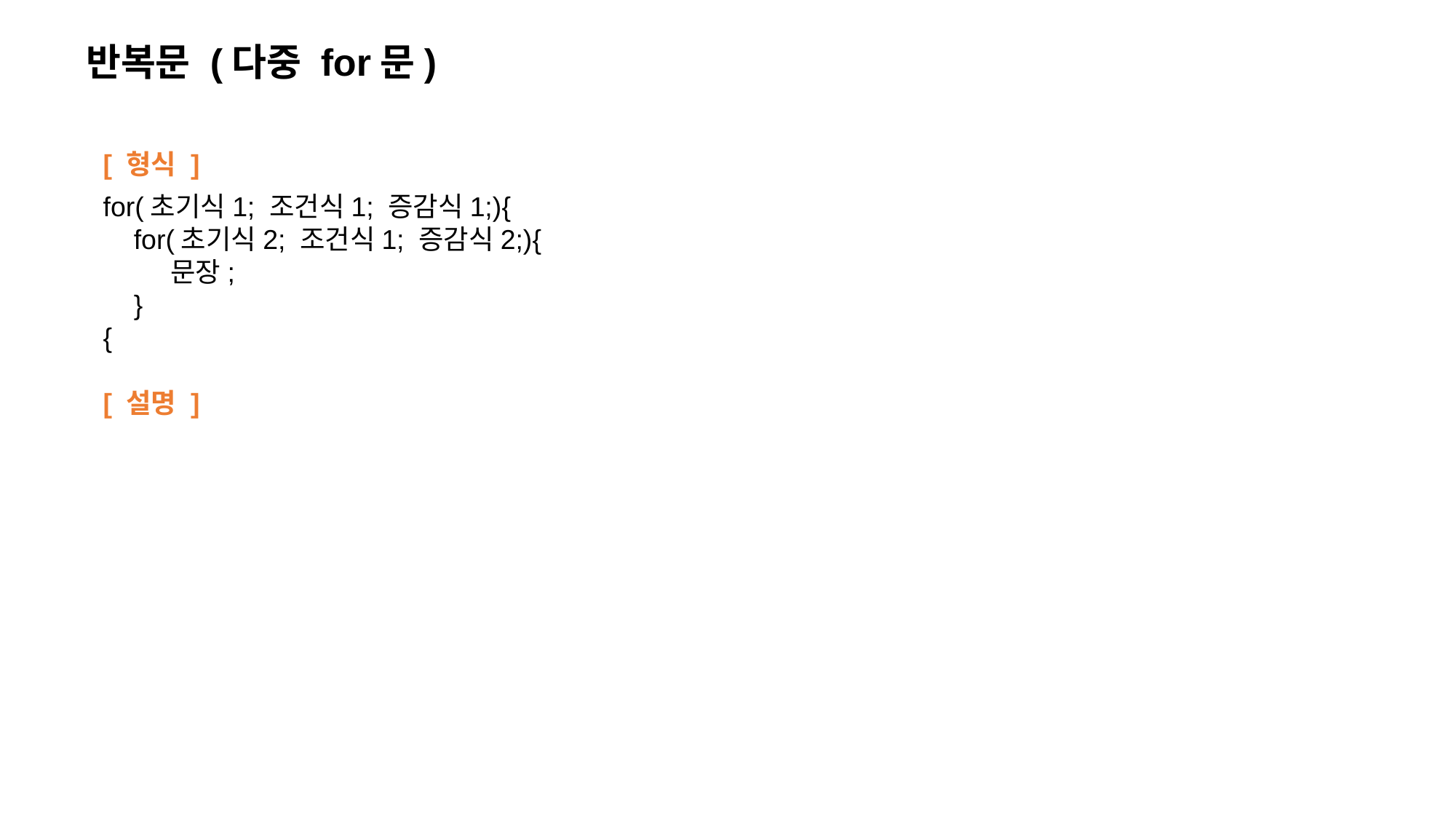

반복문 (다중 for문)
[ 형식 ]

for(초기식1; 조건식1; 증감식1;){
    for(초기식2; 조건식1; 증감식2;){
        문장;
    }
{

[ 설명 ]